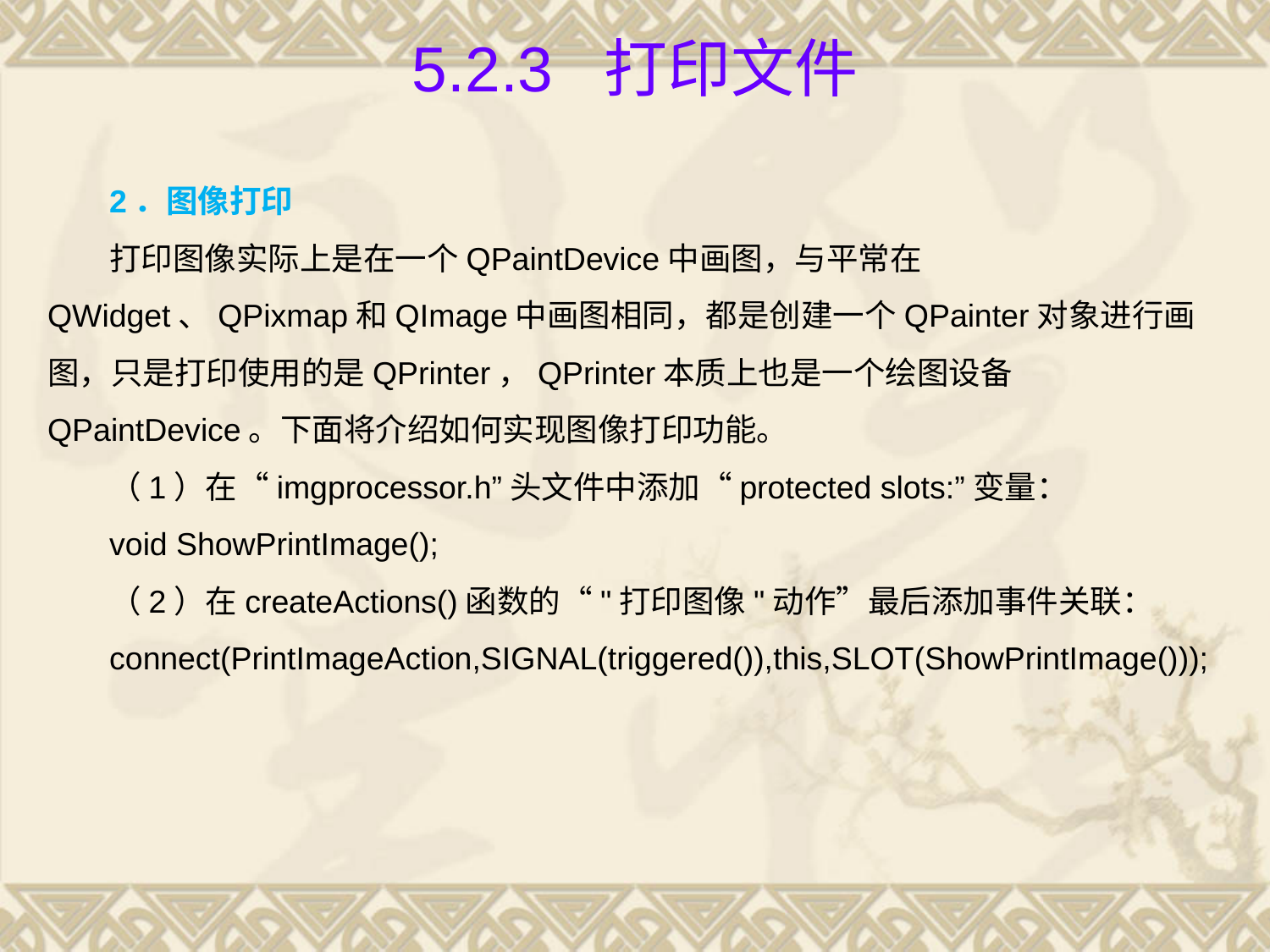

# 5.2.3  打印文件
2．图像打印
打印图像实际上是在一个QPaintDevice中画图，与平常在QWidget、QPixmap和QImage中画图相同，都是创建一个QPainter对象进行画图，只是打印使用的是QPrinter，QPrinter本质上也是一个绘图设备QPaintDevice。下面将介绍如何实现图像打印功能。
（1）在“imgprocessor.h”头文件中添加“protected slots:”变量：
void ShowPrintImage();
（2）在createActions()函数的“"打印图像"动作”最后添加事件关联：
connect(PrintImageAction,SIGNAL(triggered()),this,SLOT(ShowPrintImage()));